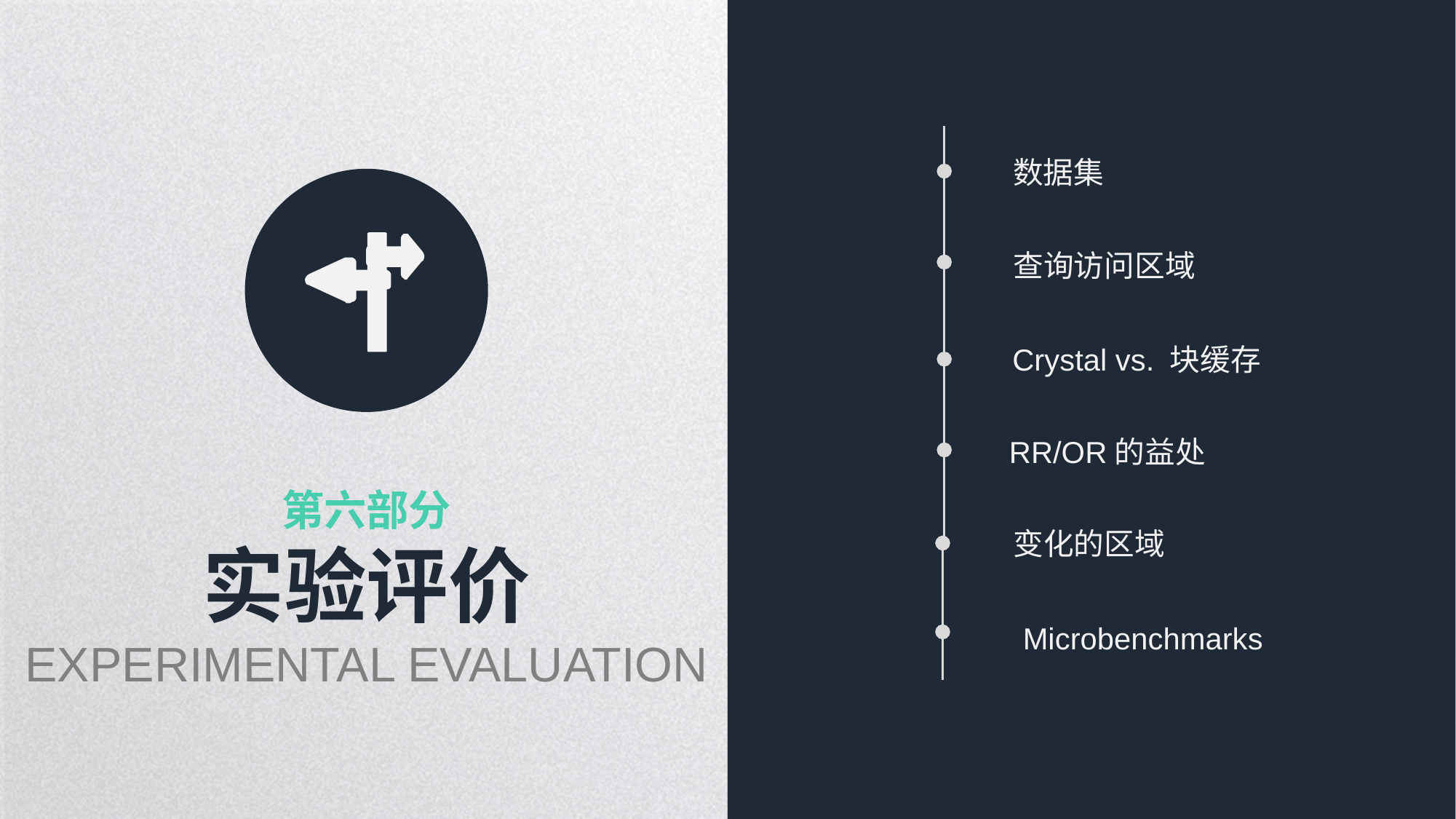

数据集

查询访问区域
Crystal vs. 块缓存
RR/OR的益处
第六部分
变化的区域
实验评价
EXPERIMENTAL EVALUATION
Microbenchmarks
延时符